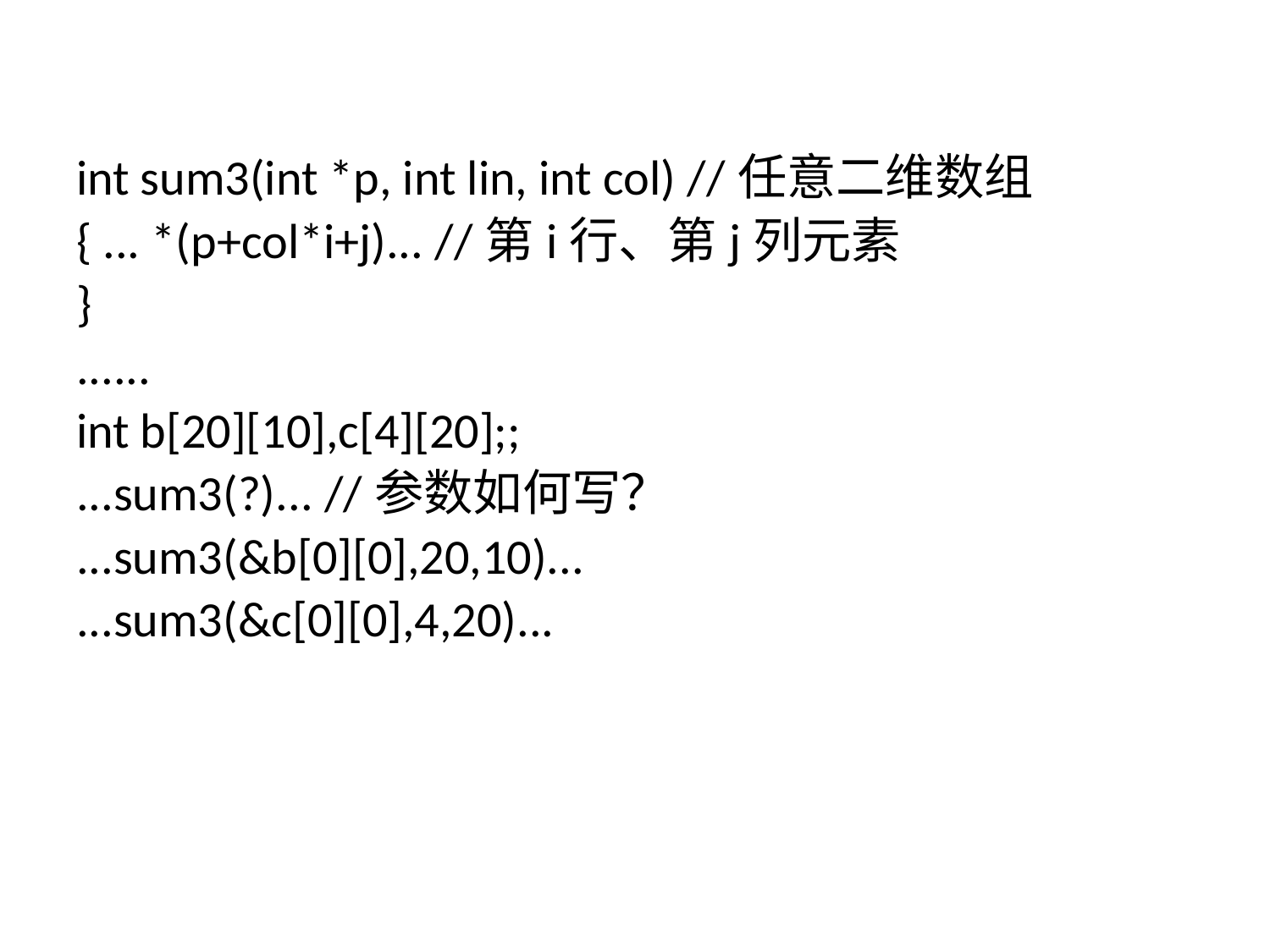

int sum3(int *p, int lin, int col) //任意二维数组
{ ... *(p+col*i+j)... //第i行、第j列元素
}
......
int b[20][10],c[4][20];;
...sum3(?)... //参数如何写？
...sum3(&b[0][0],20,10)...
...sum3(&c[0][0],4,20)...